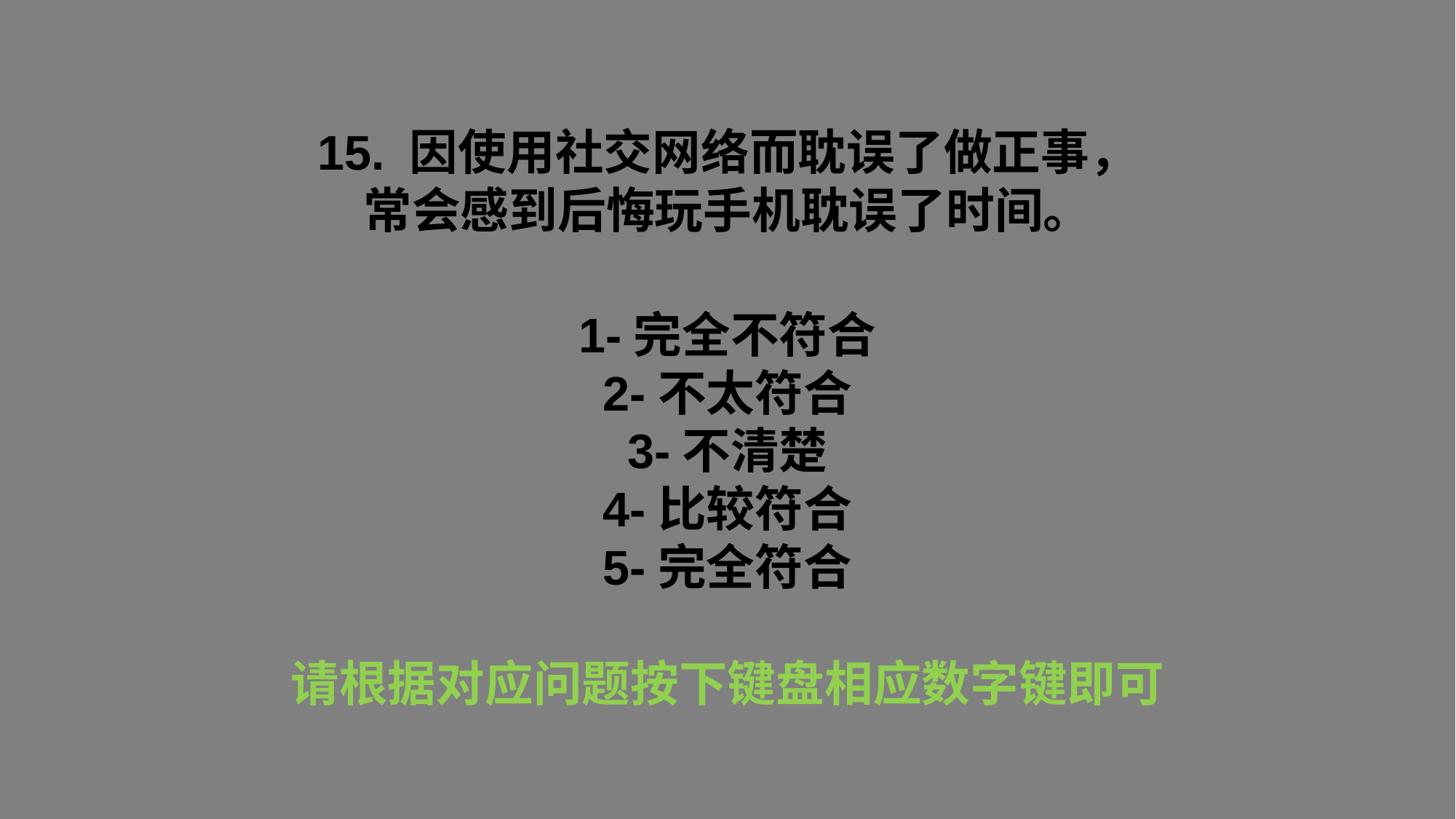

15. 因使用社交网络而耽误了做正事，
常会感到后悔玩手机耽误了时间。
1-完全不符合
2-不太符合
3-不清楚
4-比较符合
5-完全符合

请根据对应问题按下键盘相应数字键即可